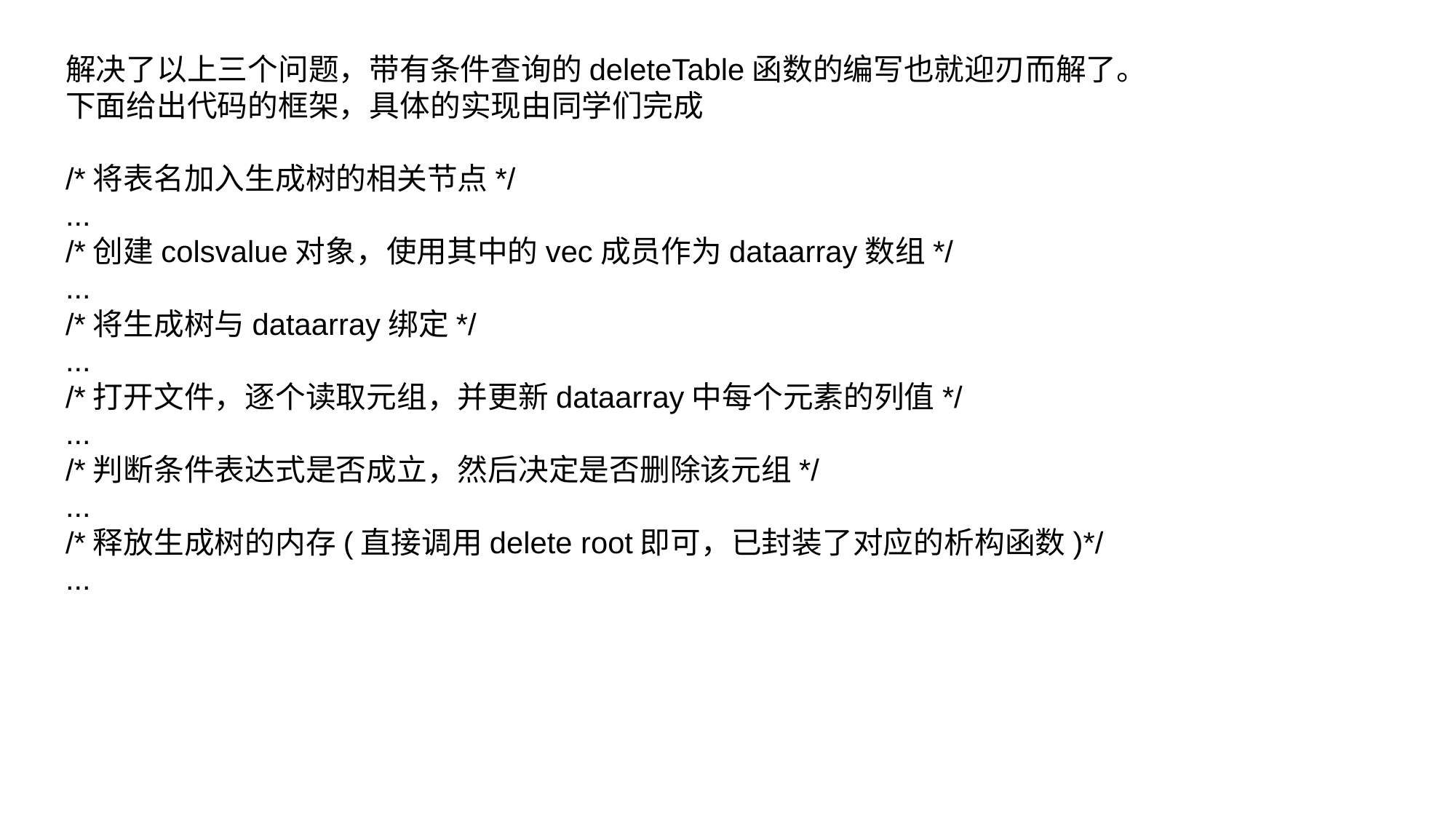

解决了以上三个问题，带有条件查询的deleteTable函数的编写也就迎刃而解了。
下面给出代码的框架，具体的实现由同学们完成

/*将表名加入生成树的相关节点*/
...
/*创建colsvalue对象，使用其中的vec成员作为dataarray数组*/
...
/*将生成树与dataarray绑定*/
...
/*打开文件，逐个读取元组，并更新dataarray中每个元素的列值*/
...
/*判断条件表达式是否成立，然后决定是否删除该元组*/
...
/*释放生成树的内存(直接调用delete root即可，已封装了对应的析构函数)*/
...